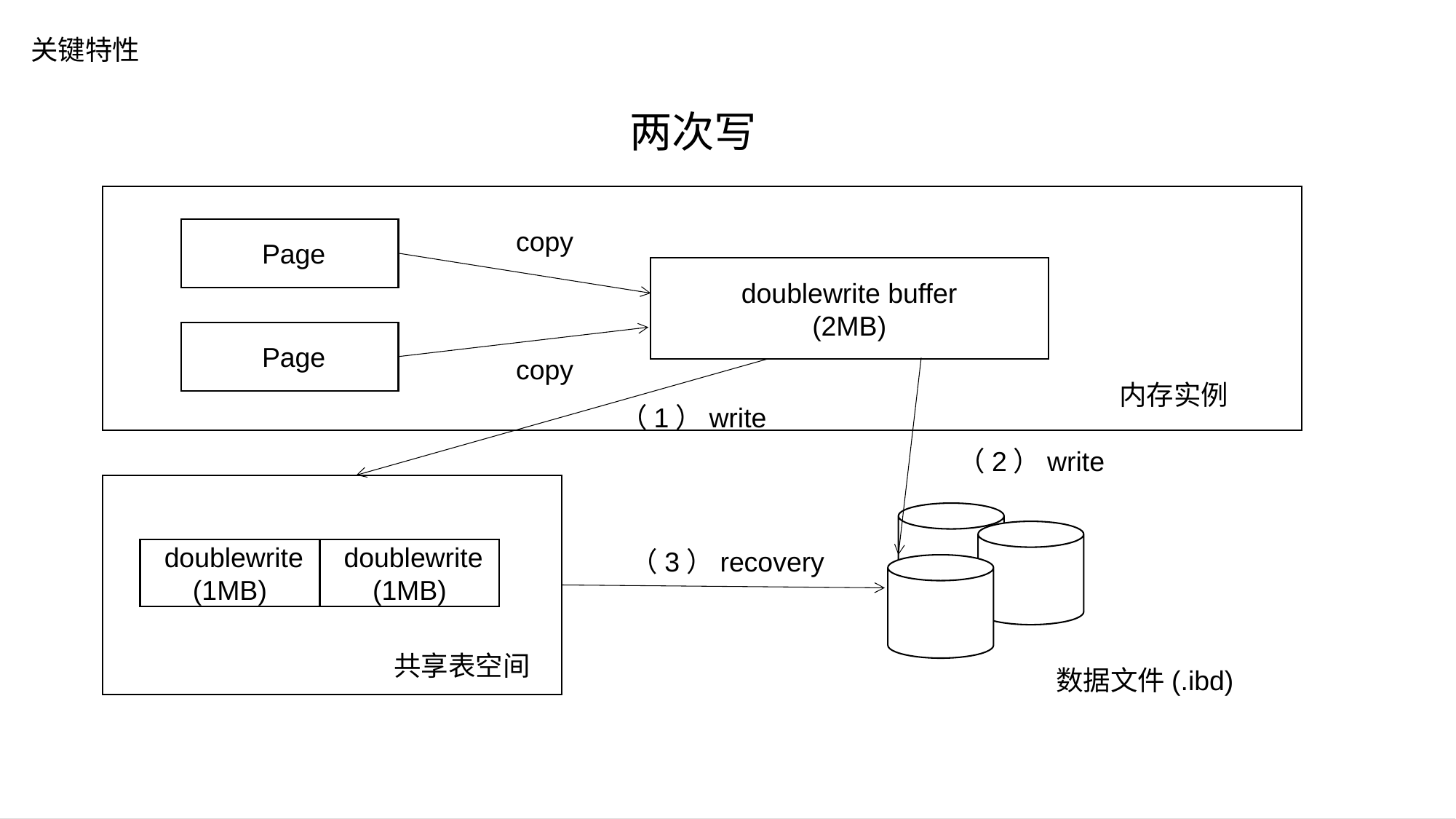

关键特性
两次写

 Page
copy
doublewrite buffer
(2MB)
# 空白演示
 Page
copy
内存实例
（1）write
在此输入您的封面副标题
（2）write

 doublewrite
(1MB)
 doublewrite
(1MB)
（3）recovery

共享表空间
数据文件(.ibd)